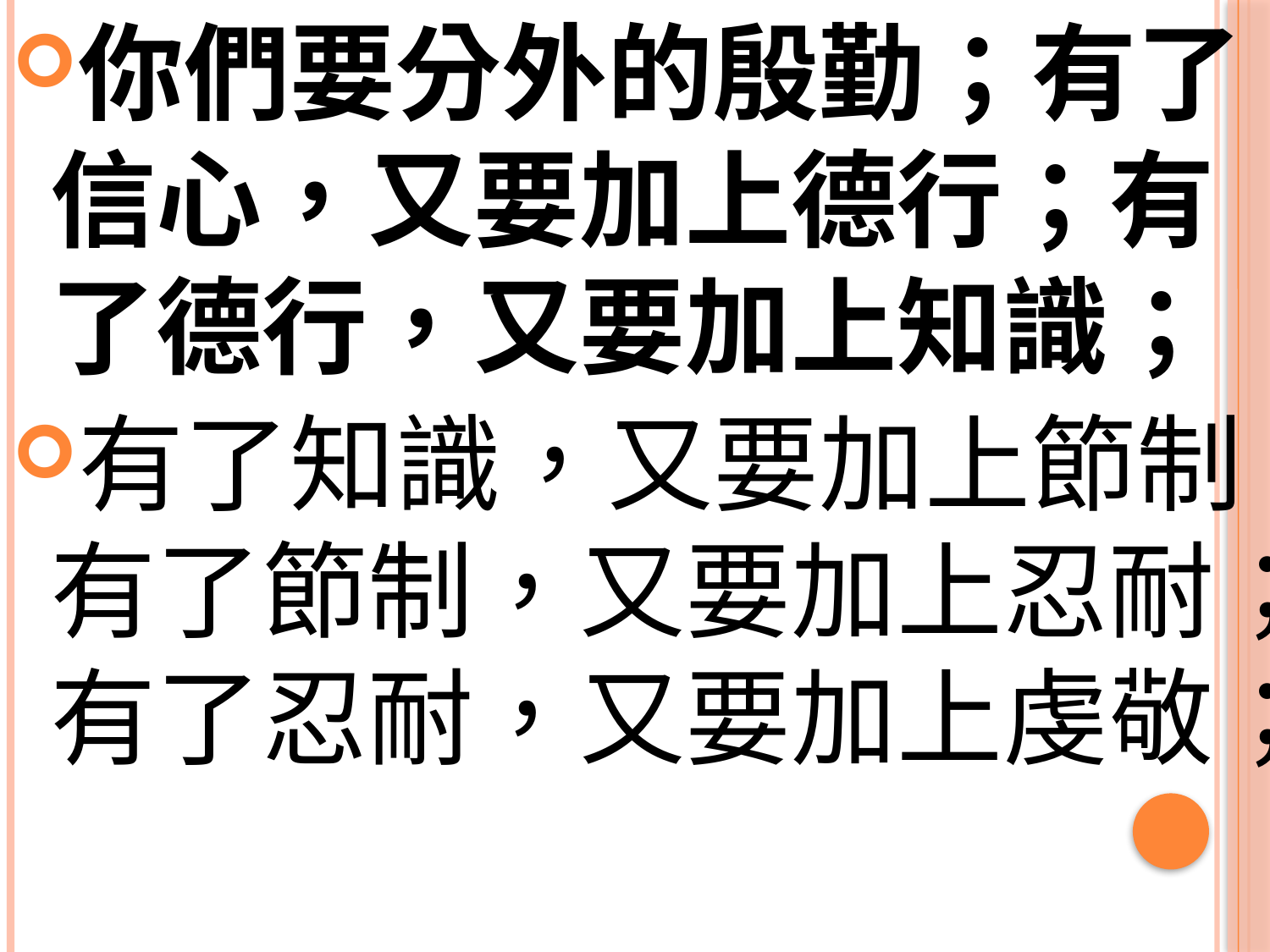

你們要分外的殷勤；有了信心，又要加上德行；有了德行，又要加上知識；
有了知識，又要加上節制；有了節制，又要加上忍耐；有了忍耐，又要加上虔敬；